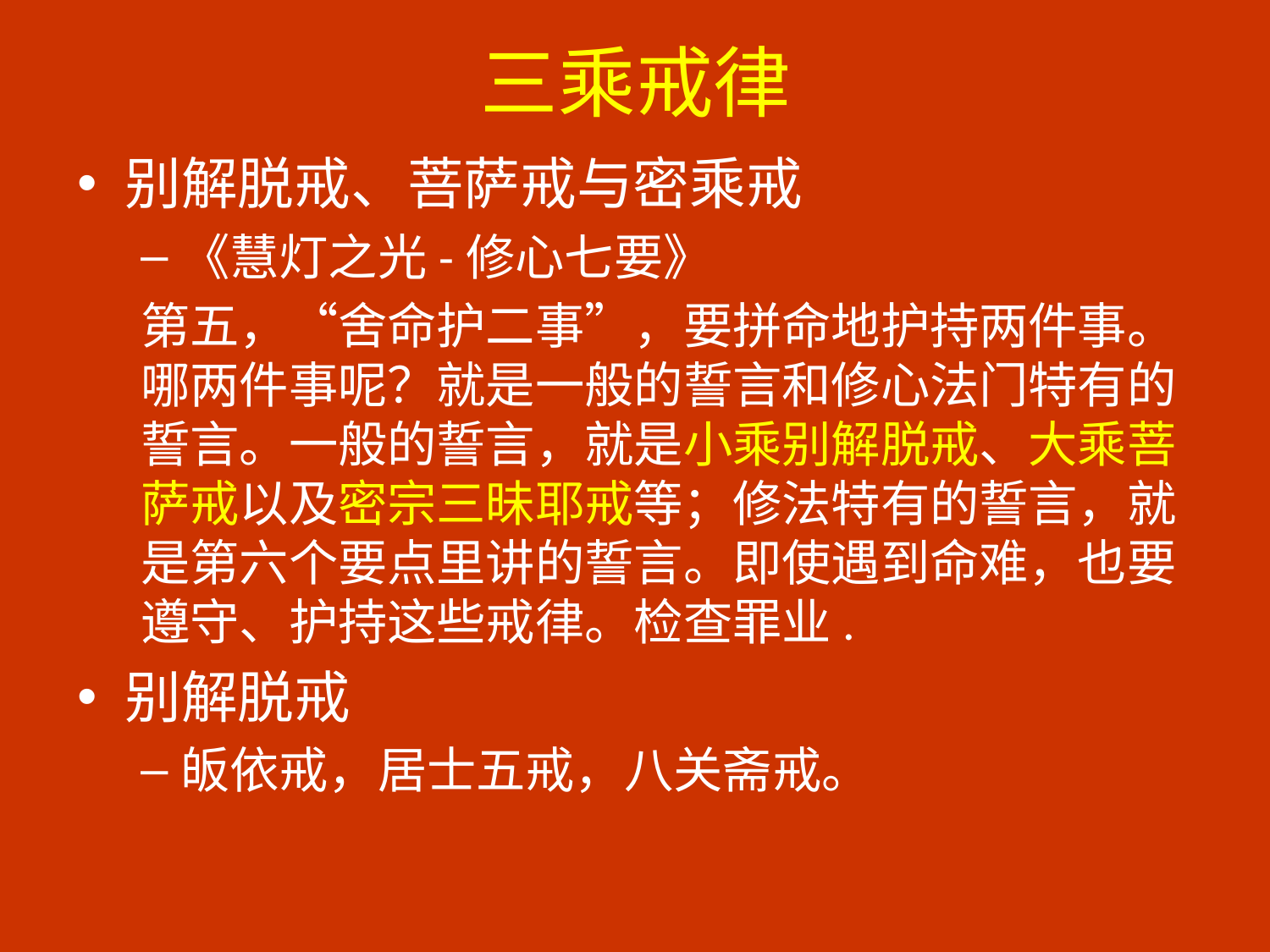

# 三乘戒律
别解脱戒、菩萨戒与密乘戒
《慧灯之光-修心七要》
第五，“舍命护二事”，要拼命地护持两件事。哪两件事呢？就是一般的誓言和修心法门特有的誓言。一般的誓言，就是小乘别解脱戒、大乘菩萨戒以及密宗三昧耶戒等；修法特有的誓言，就是第六个要点里讲的誓言。即使遇到命难，也要遵守、护持这些戒律。检查罪业.
别解脱戒
皈依戒，居士五戒，八关斋戒。